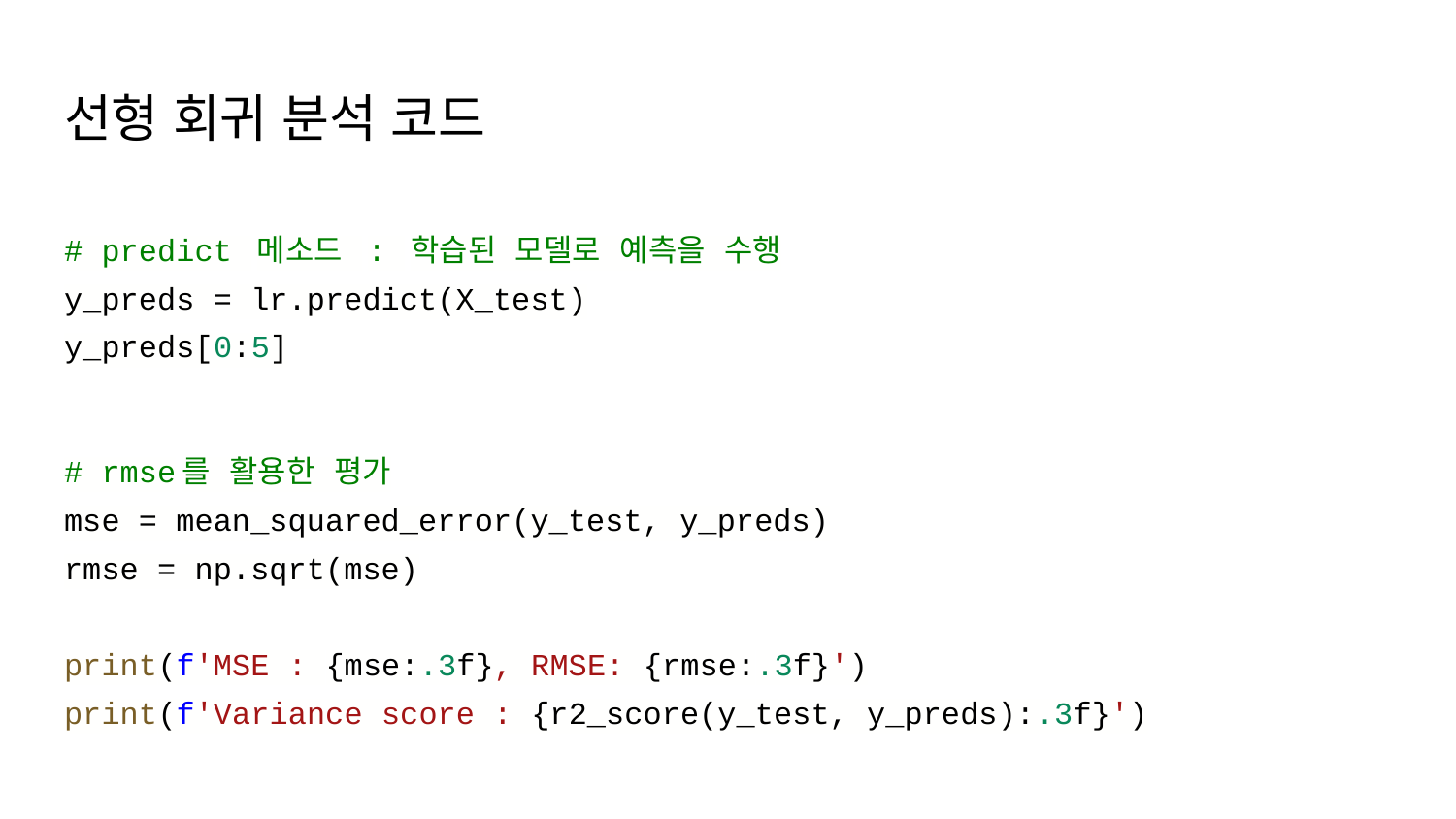

# 선형 회귀 분석 코드
# predict 메소드 : 학습된 모델로 예측을 수행
y_preds = lr.predict(X_test)
y_preds[0:5]

# rmse를 활용한 평가
mse = mean_squared_error(y_test, y_preds)
rmse = np.sqrt(mse)

print(f'MSE : {mse:.3f}, RMSE: {rmse:.3f}')
print(f'Variance score : {r2_score(y_test, y_preds):.3f}')